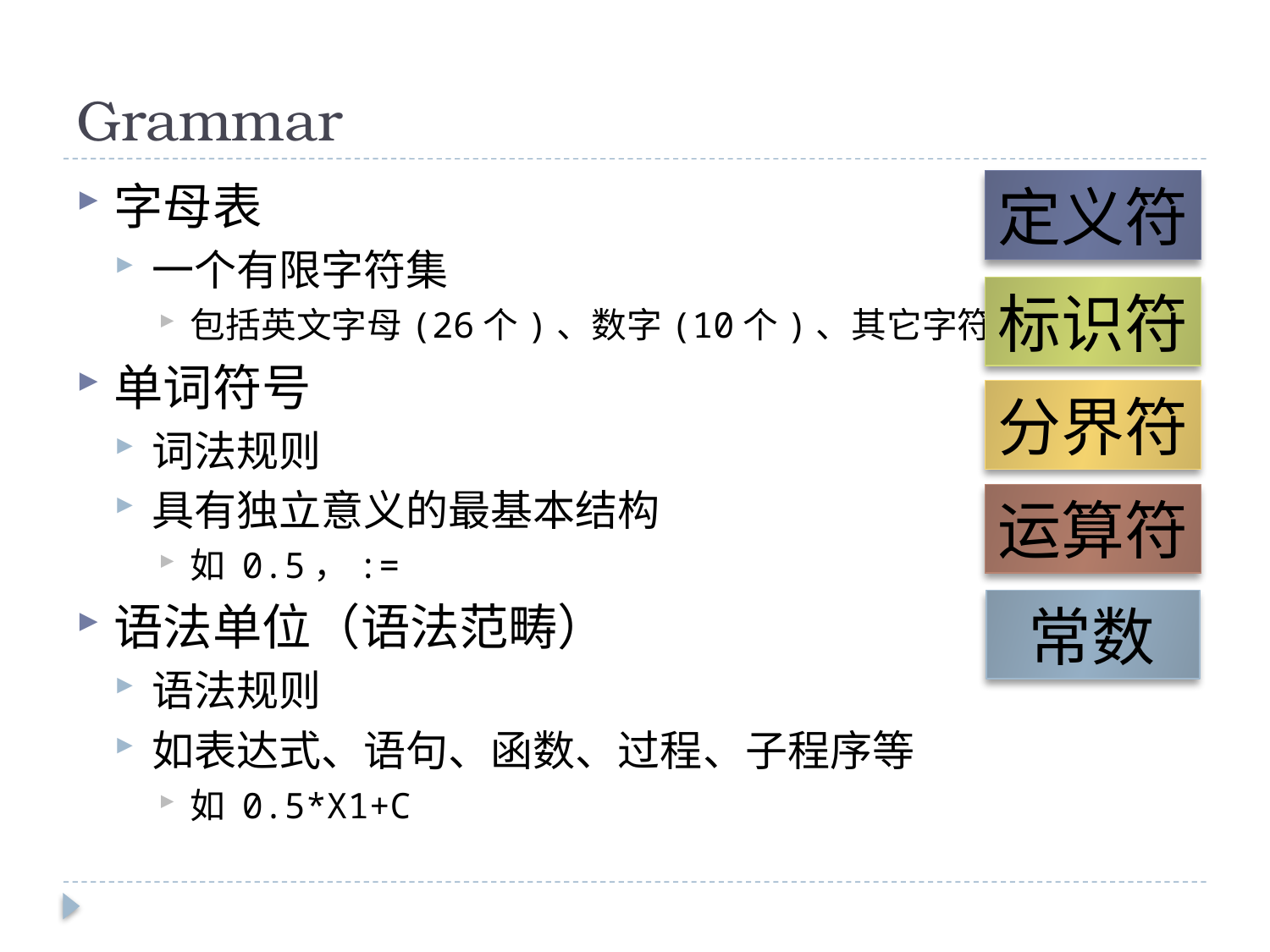

# Grammar
字母表
一个有限字符集
包括英文字母(26个)、数字(10个)、其它字符等
单词符号
词法规则
具有独立意义的最基本结构
如 0.5，:=
语法单位（语法范畴）
语法规则
如表达式、语句、函数、过程、子程序等
如 0.5*X1+C
定义符
标识符
分界符
运算符
 常数
7